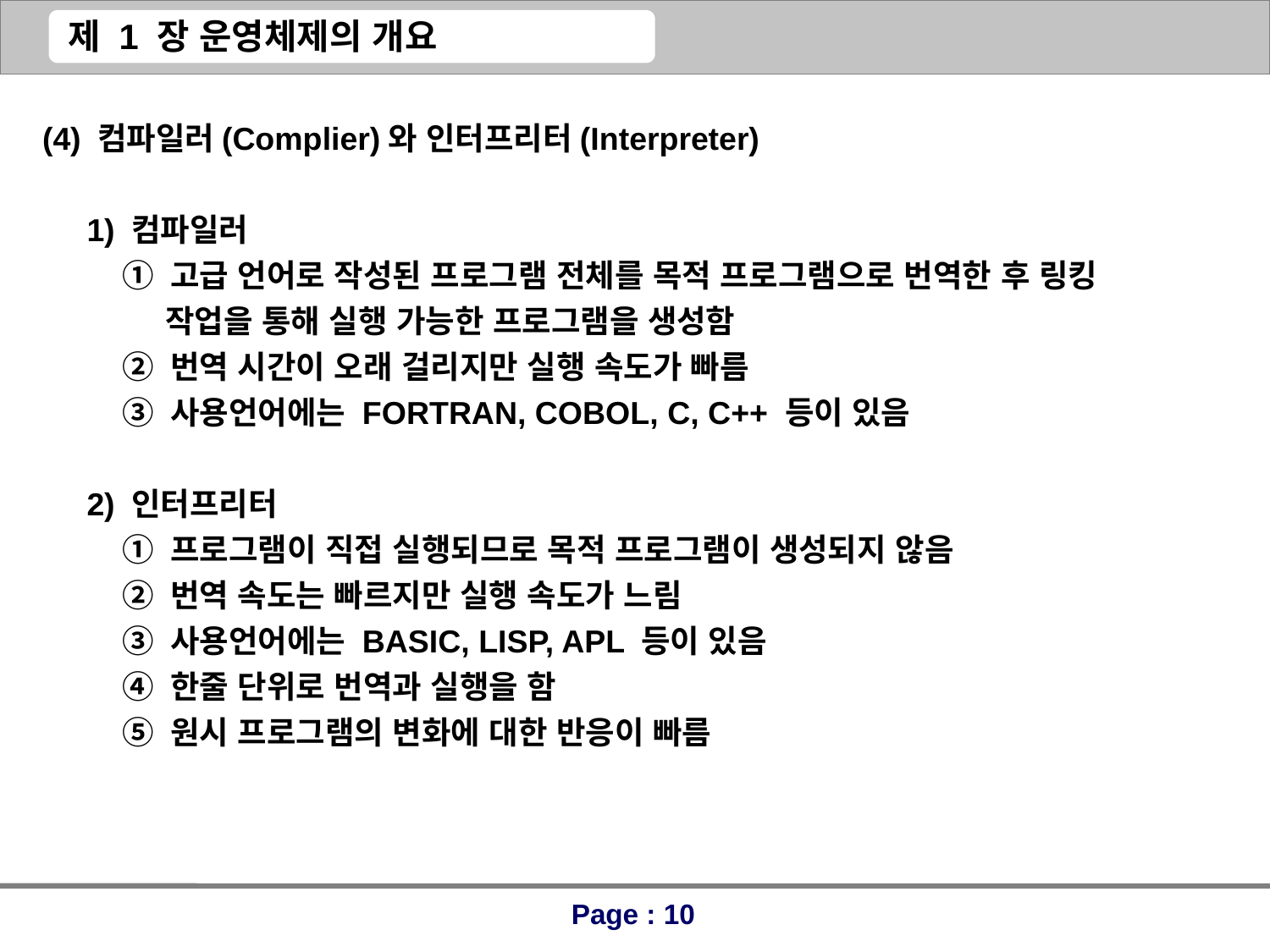

(4) 컴파일러(Complier)와 인터프리터(Interpreter)

     1) 컴파일러
         ① 고급 언어로 작성된 프로그램 전체를 목적 프로그램으로 번역한 후 링킹
             작업을 통해 실행 가능한 프로그램을 생성함
         ② 번역 시간이 오래 걸리지만 실행 속도가 빠름
         ③ 사용언어에는 FORTRAN, COBOL, C, C++ 등이 있음

     2) 인터프리터
         ① 프로그램이 직접 실행되므로 목적 프로그램이 생성되지 않음
         ② 번역 속도는 빠르지만 실행 속도가 느림
         ③ 사용언어에는 BASIC, LISP, APL 등이 있음
         ④ 한줄 단위로 번역과 실행을 함
         ⑤ 원시 프로그램의 변화에 대한 반응이 빠름
Page : 10